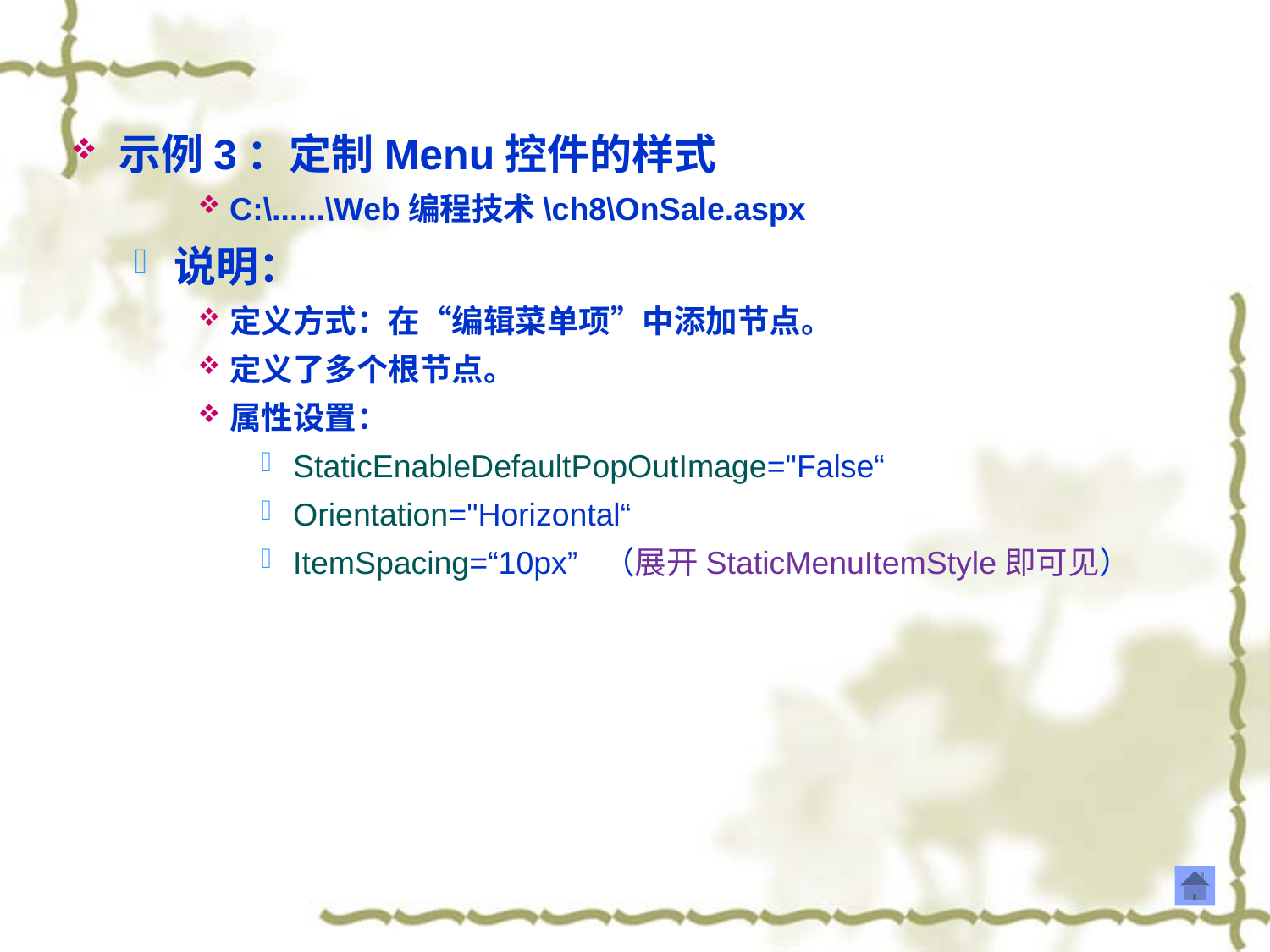

示例3：定制Menu控件的样式
C:\......\Web编程技术\ch8\OnSale.aspx
说明：
定义方式：在“编辑菜单项”中添加节点。
定义了多个根节点。
属性设置：
StaticEnableDefaultPopOutImage="False“
Orientation="Horizontal“
ItemSpacing=“10px”  （展开StaticMenuItemStyle即可见）